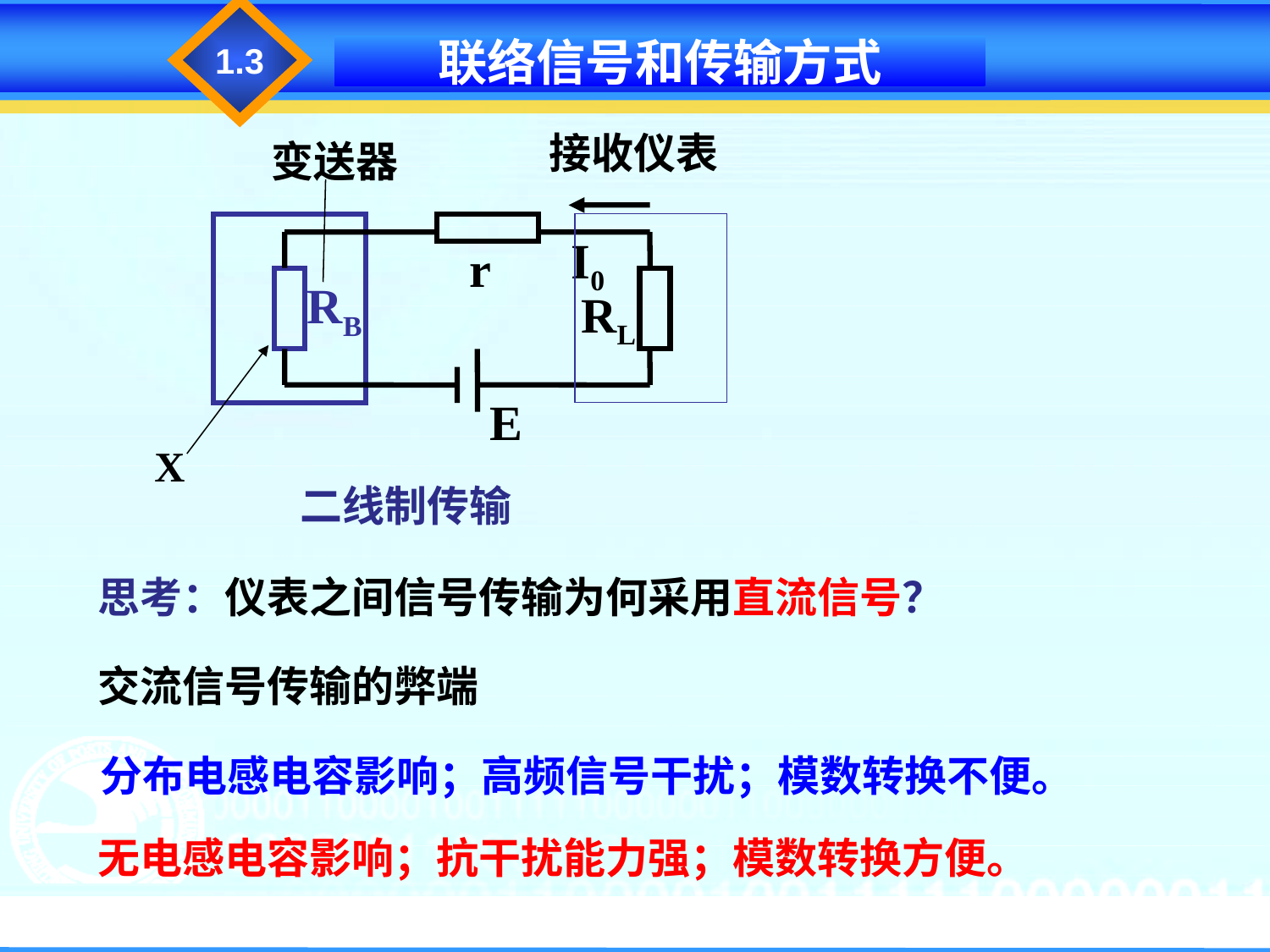

1.3
联络信号和传输方式
接收仪表
变送器

I0

r

RB
RL

E
 X
  二线制传输
思考：仪表之间信号传输为何采用直流信号？
交流信号传输的弊端
分布电感电容影响；高频信号干扰；模数转换不便。
无电感电容影响；抗干扰能力强；模数转换方便。